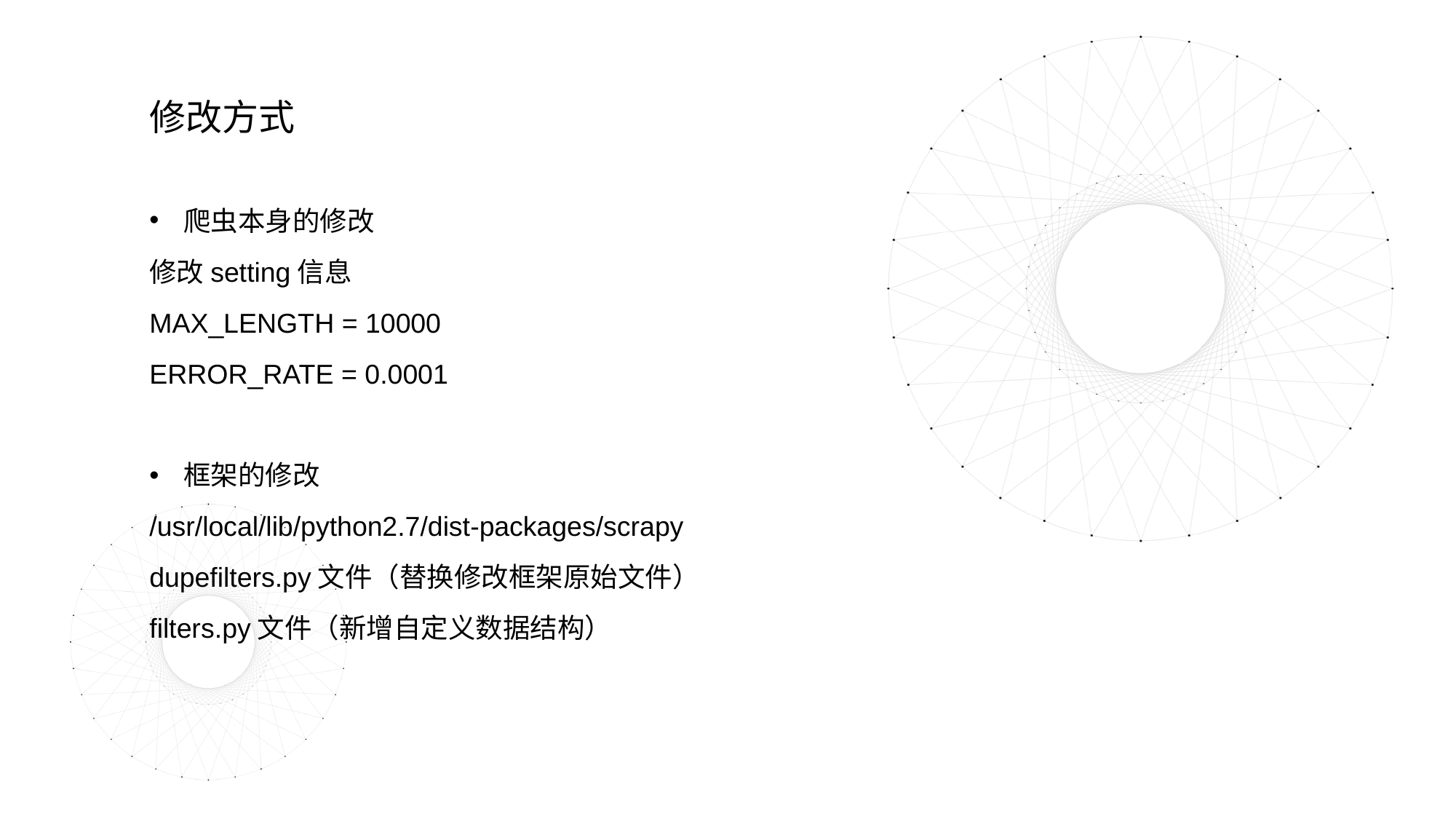

修改方式
爬虫本身的修改
修改setting信息
MAX_LENGTH = 10000
ERROR_RATE = 0.0001

框架的修改
/usr/local/lib/python2.7/dist-packages/scrapy
dupefilters.py文件（替换修改框架原始文件）
filters.py文件（新增自定义数据结构）